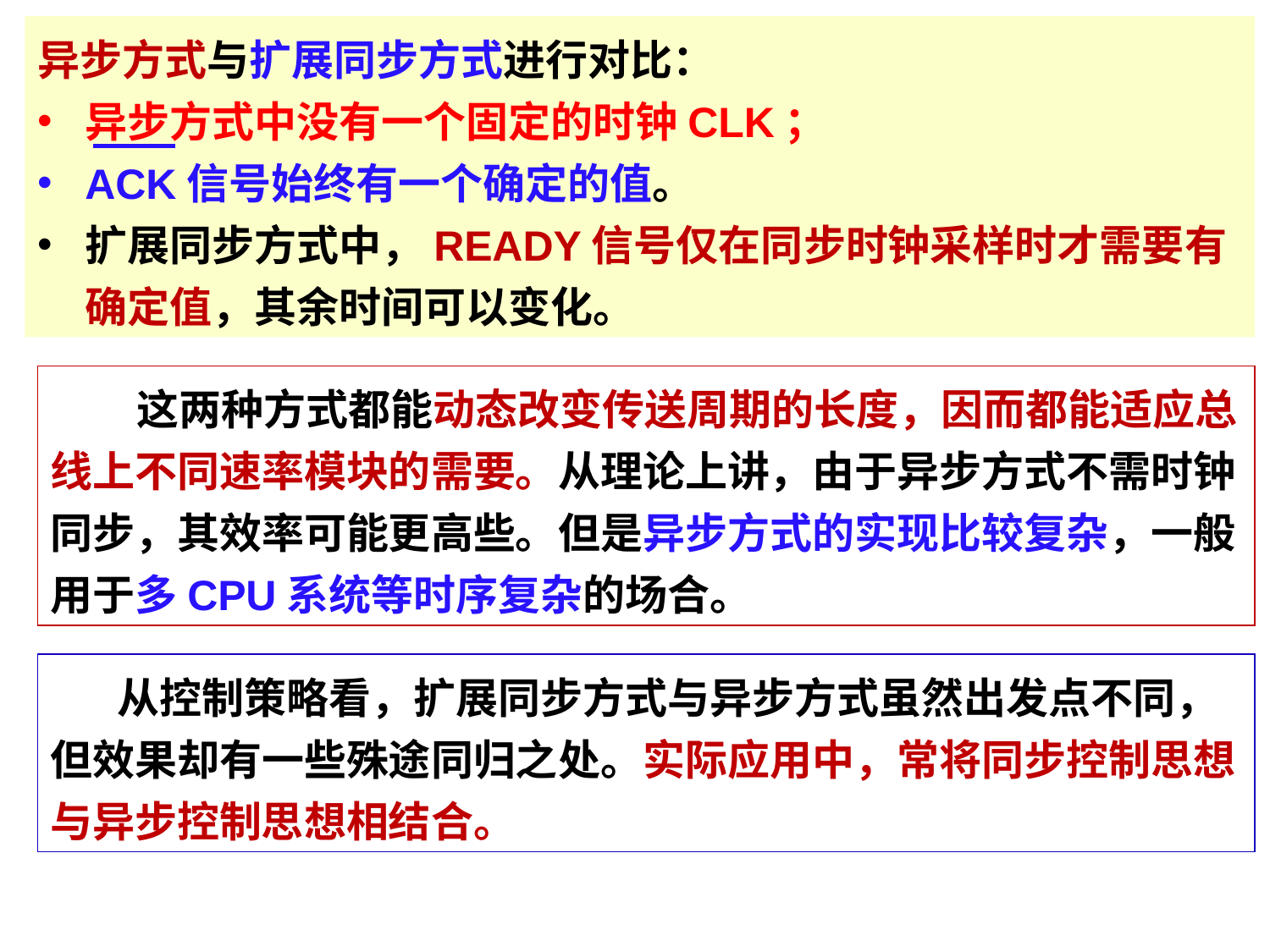

异步方式与扩展同步方式进行对比：
异步方式中没有一个固定的时钟CLK；
ACK信号始终有一个确定的值。
扩展同步方式中，READY信号仅在同步时钟采样时才需要有确定值，其余时间可以变化。
        这两种方式都能动态改变传送周期的长度，因而都能适应总线上不同速率模块的需要。从理论上讲，由于异步方式不需时钟同步，其效率可能更高些。但是异步方式的实现比较复杂，一般用于多CPU系统等时序复杂的场合。
      从控制策略看，扩展同步方式与异步方式虽然出发点不同，但效果却有一些殊途同归之处。实际应用中，常将同步控制思想与异步控制思想相结合。
170